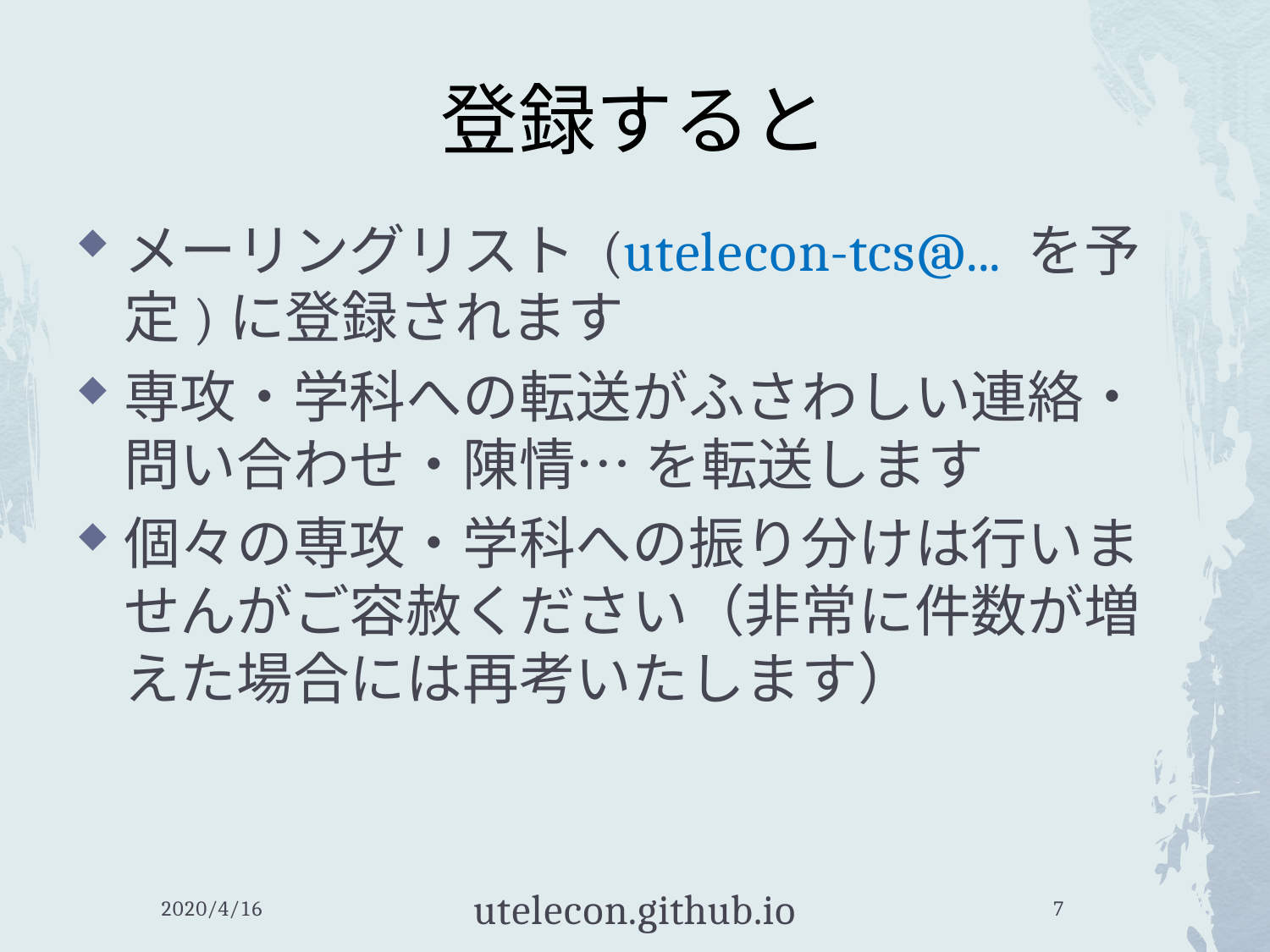

# 登録すると
メーリングリスト (utelecon-tcs@... を予定)に登録されます
専攻・学科への転送がふさわしい連絡・問い合わせ・陳情… を転送します
個々の専攻・学科への振り分けは行いませんがご容赦ください（非常に件数が増えた場合には再考いたします）
2020/4/16
utelecon.github.io
7